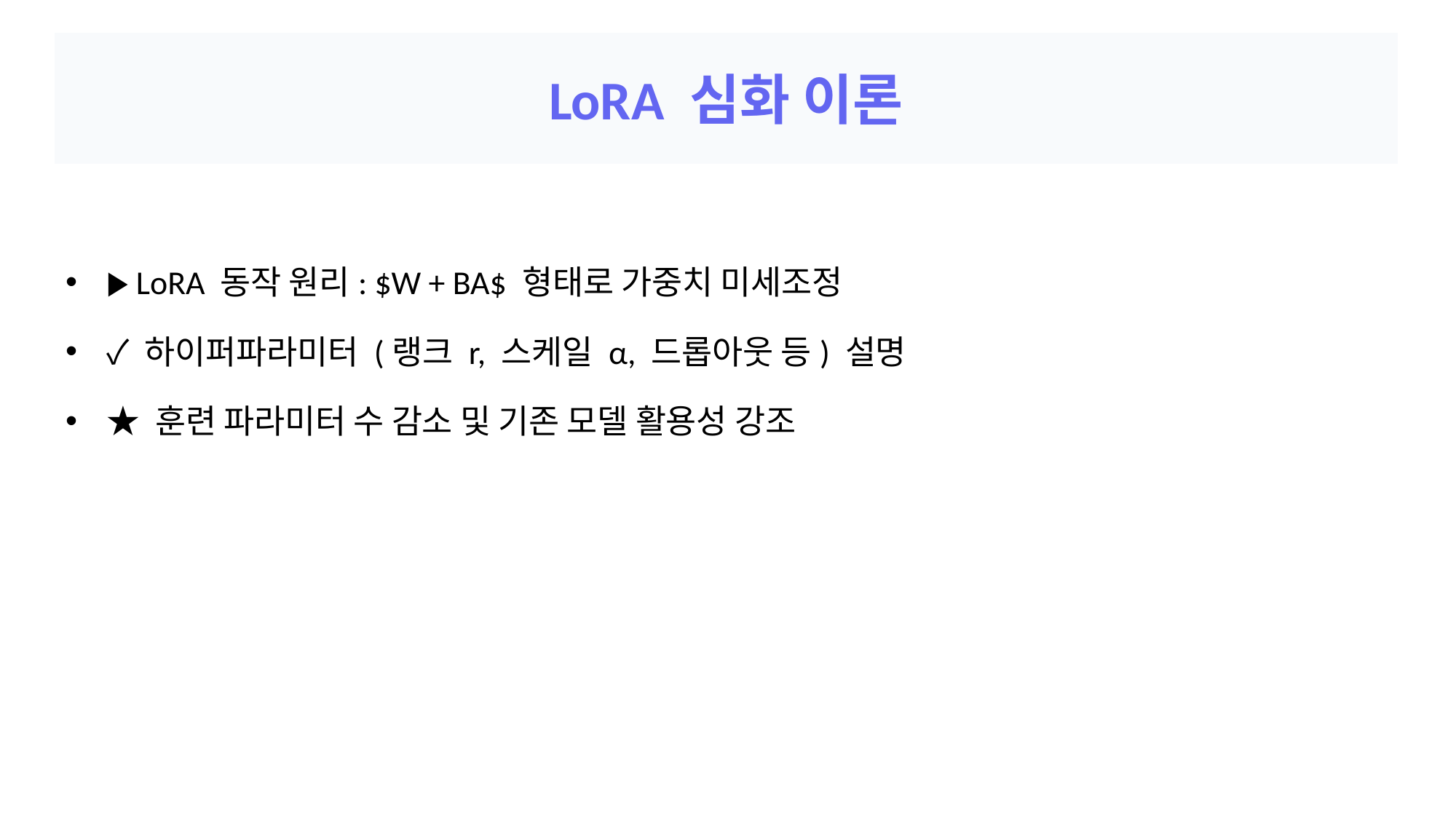

# LoRA 심화 이론

▶ LoRA 동작 원리: $W + BA$ 형태로 가중치 미세조정
✓ 하이퍼파라미터 (랭크 r, 스케일 α, 드롭아웃 등) 설명
★ 훈련 파라미터 수 감소 및 기존 모델 활용성 강조